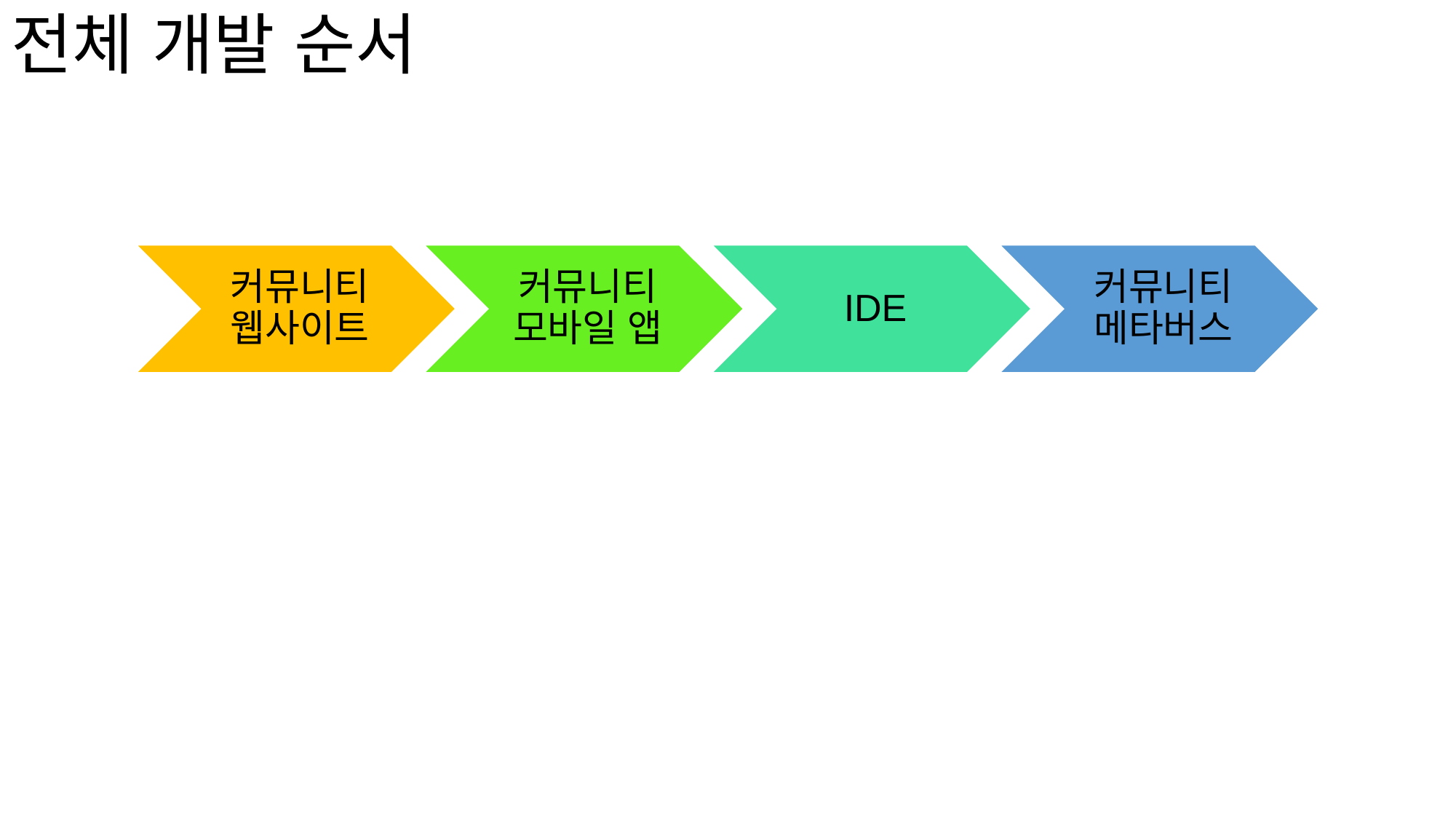

# 전체 개발 순서
커뮤니티 웹사이트
커뮤니티 모바일 앱
IDE
커뮤니티 메타버스